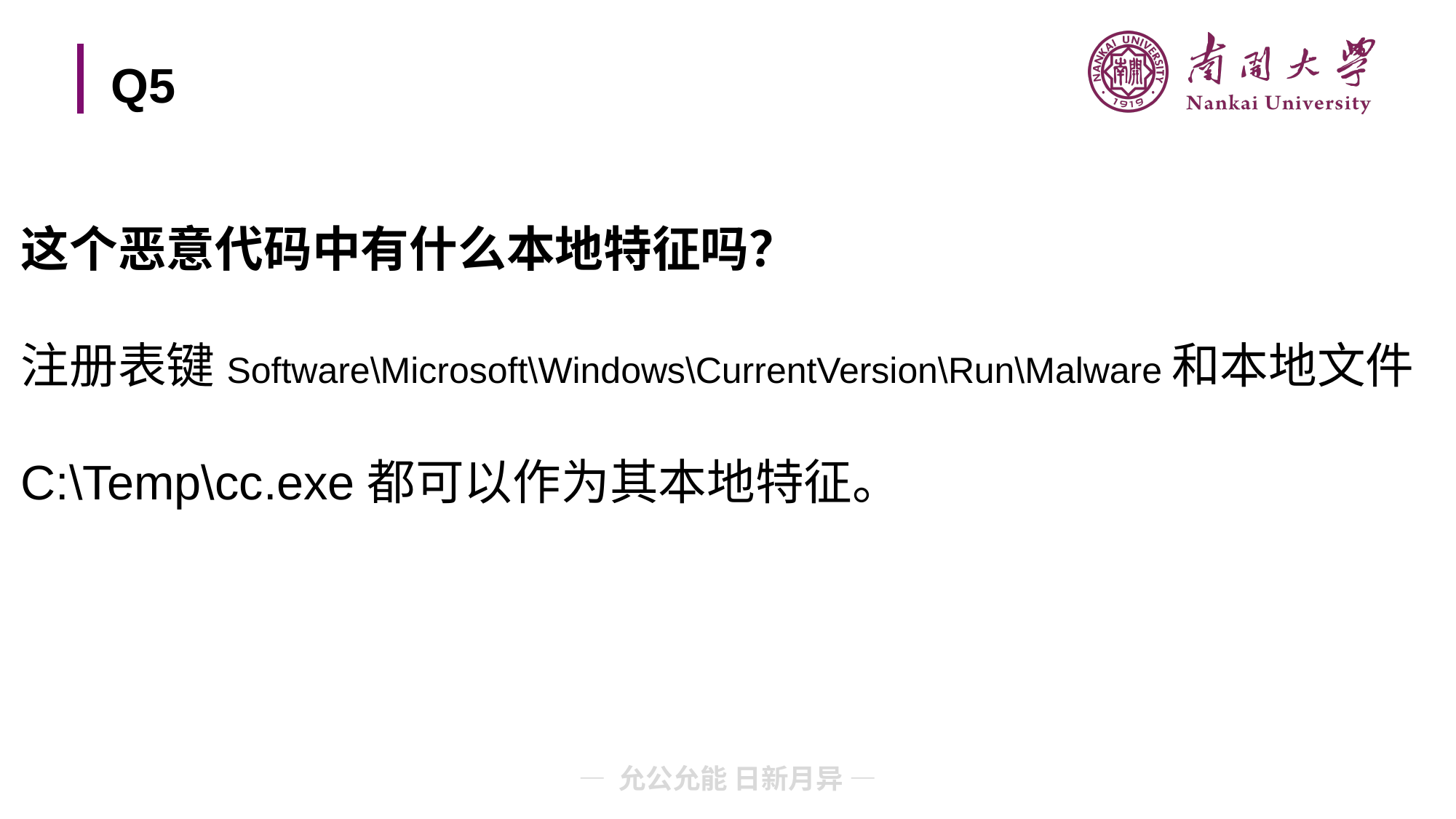

# Q5
这个恶意代码中有什么本地特征吗？
注册表键Software\Microsoft\Windows\CurrentVersion\Run\Malware和本地文件C:\Temp\cc.exe都可以作为其本地特征。